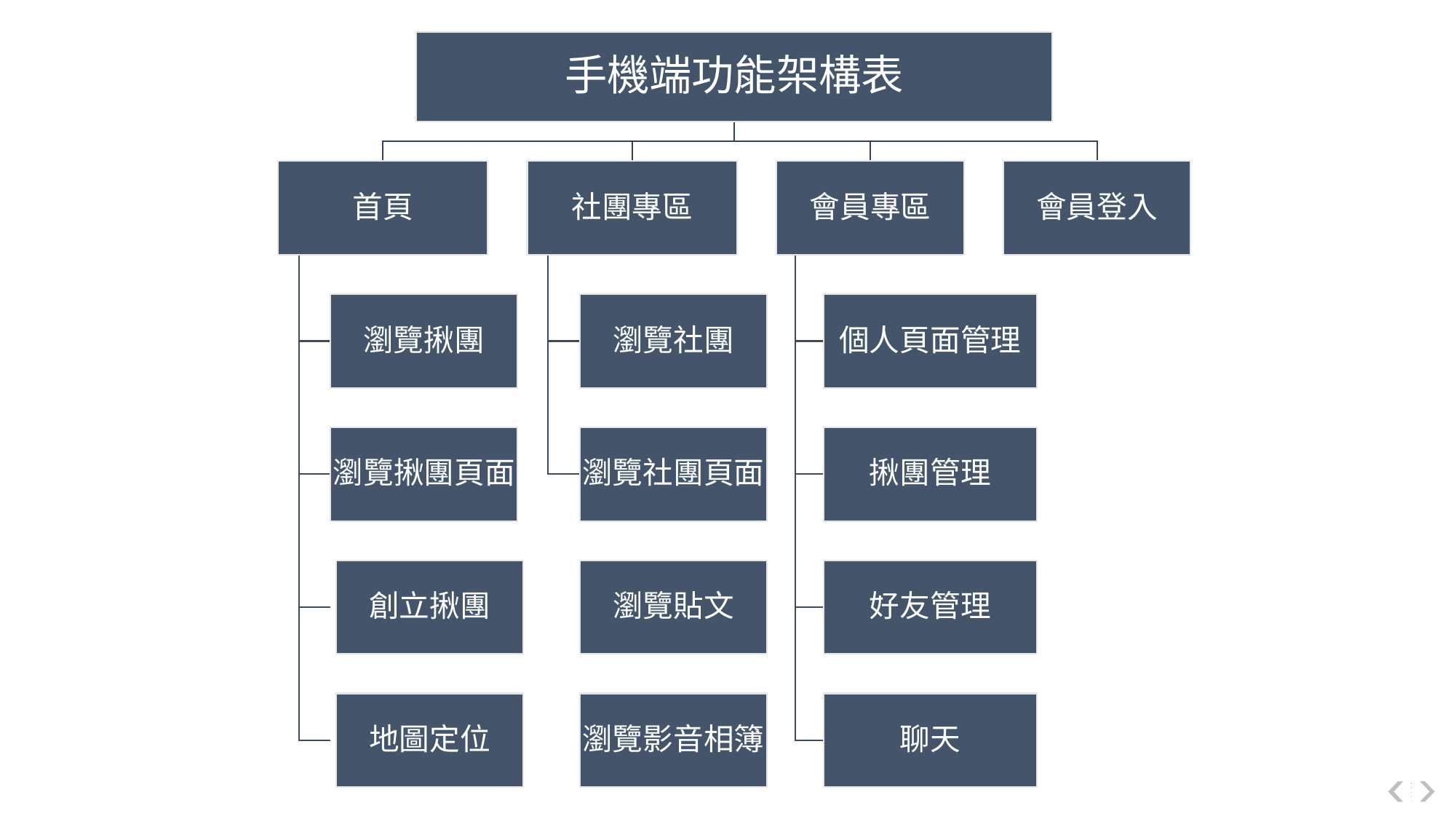

手機端功能架構表

首頁

社團專區

會員專區

會員登入

瀏覽社團

個人頁面管理

瀏覽揪團

瀏覽揪團頁面

瀏覽社團頁面

揪團管理

創立揪團

瀏覽貼文

好友管理

地圖定位

瀏覽影音相簿

聊天